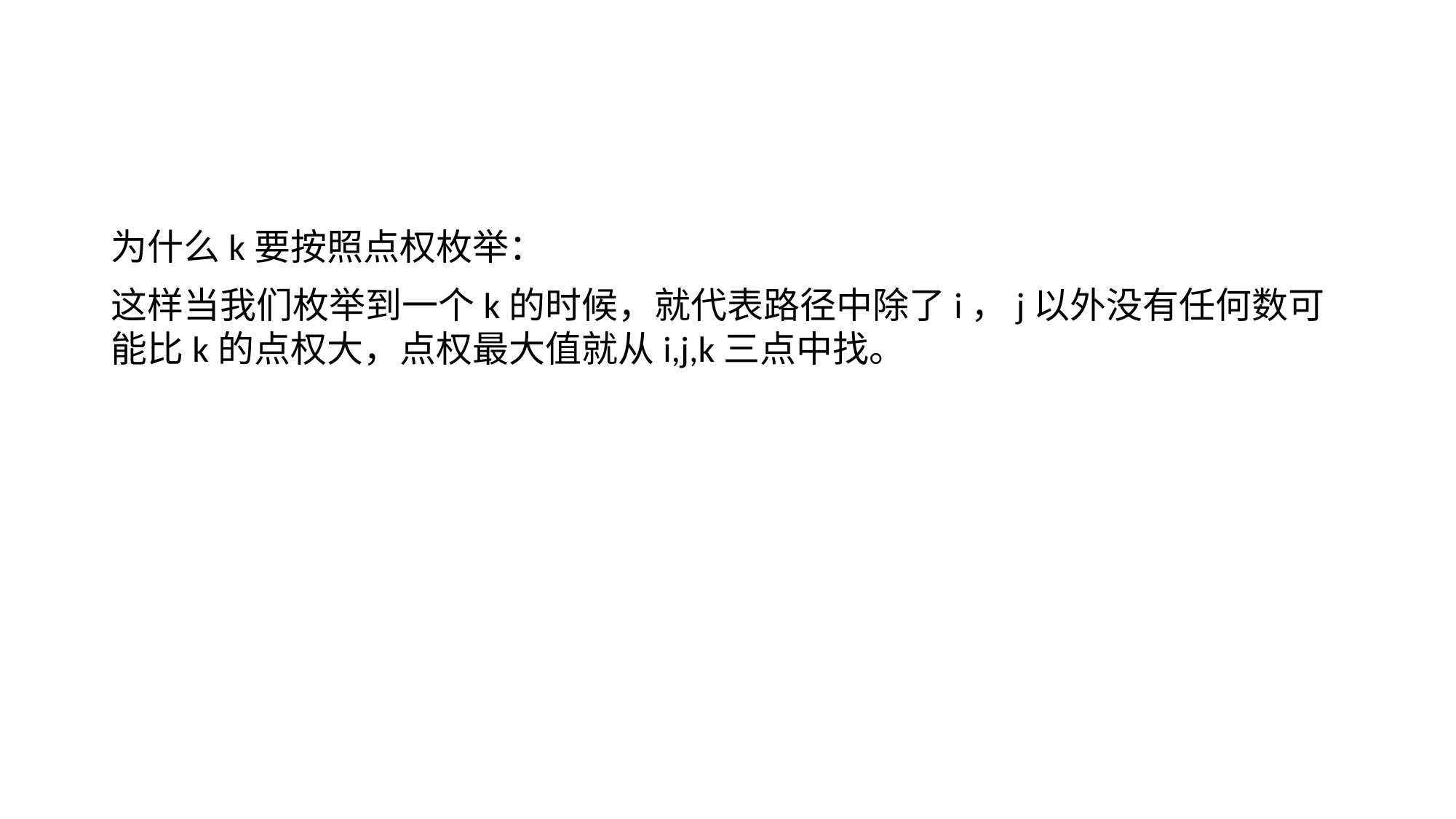

#
为什么k要按照点权枚举：
这样当我们枚举到一个k的时候，就代表路径中除了i，j以外没有任何数可能比k的点权大，点权最大值就从i,j,k三点中找。